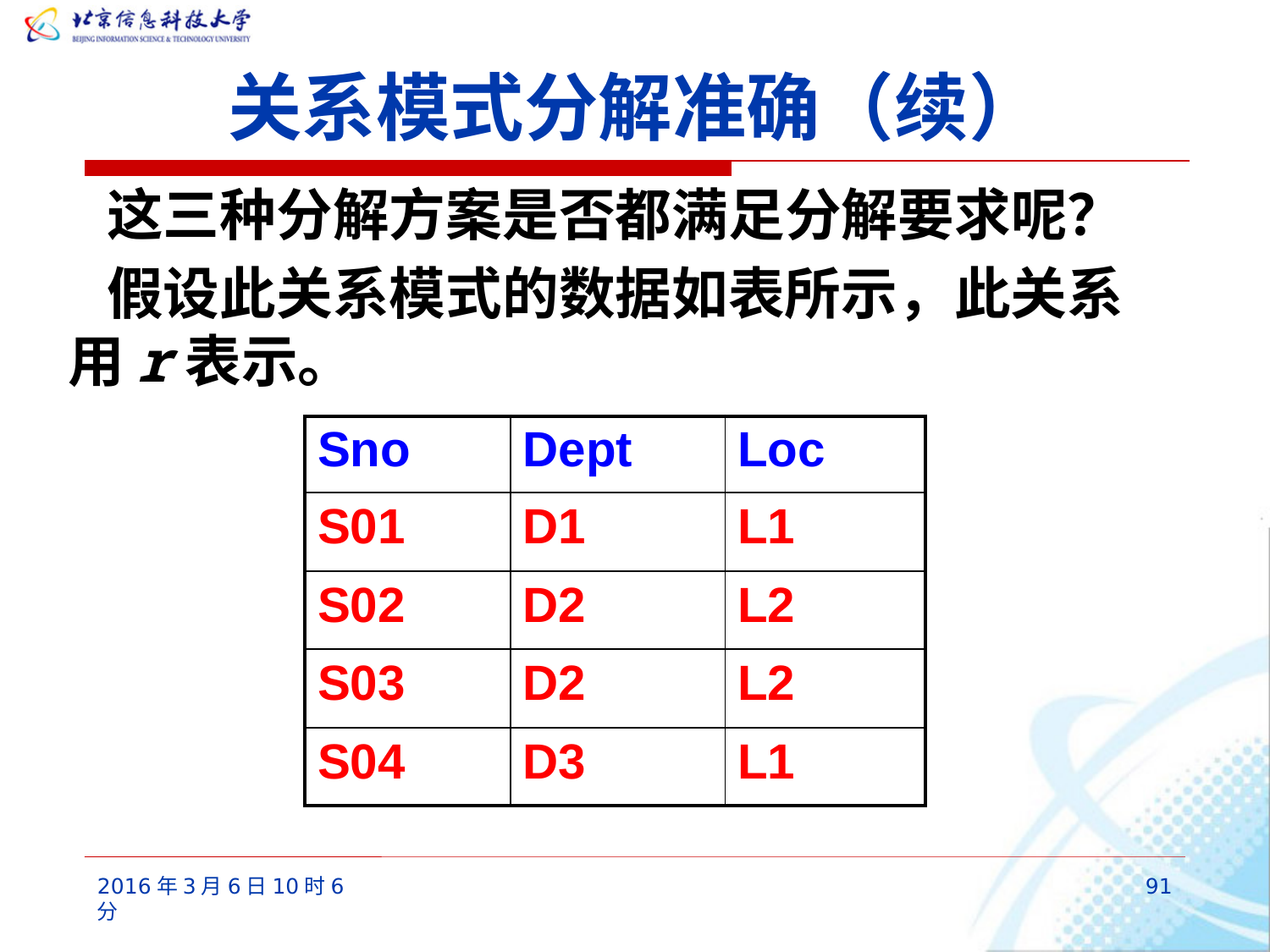

# 关系模式分解准确（续）
  这三种分解方案是否都满足分解要求呢？
  假设此关系模式的数据如表所示，此关系用r表示。
| Sno | Dept | Loc |
| --- | --- | --- |
| S01 | D1 | L1 |
| S02 | D2 | L2 |
| S03 | D2 | L2 |
| S04 | D3 | L1 |
2016年3月6日10时6分
91